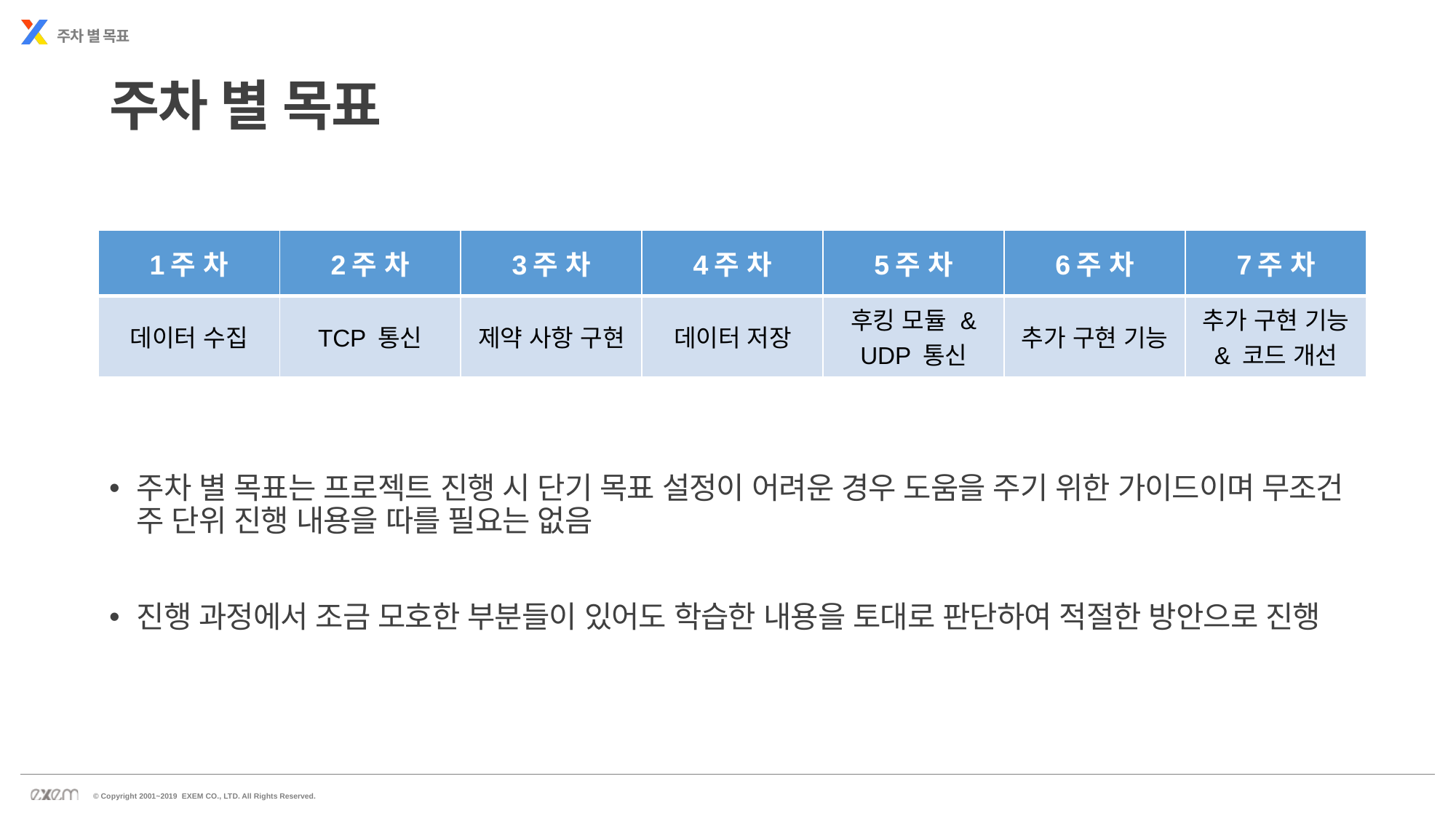

주차 별 목표
주차 별 목표

주차 별 목표는 프로젝트 진행 시 단기 목표 설정이 어려운 경우 도움을 주기 위한 가이드이며 무조건 주 단위 진행 내용을 따를 필요는 없음

진행 과정에서 조금 모호한 부분들이 있어도 학습한 내용을 토대로 판단하여 적절한 방안으로 진행

| 1주 차 | 2주 차 | 3주 차 | 4주 차 | 5주 차 | 6주 차 | 7주 차 |
| --- | --- | --- | --- | --- | --- | --- |
| 데이터 수집 | TCP 통신 | 제약 사항 구현 | 데이터 저장 | 후킹 모듈 & UDP 통신 | 추가 구현 기능 | 추가 구현 기능 & 코드 개선 |